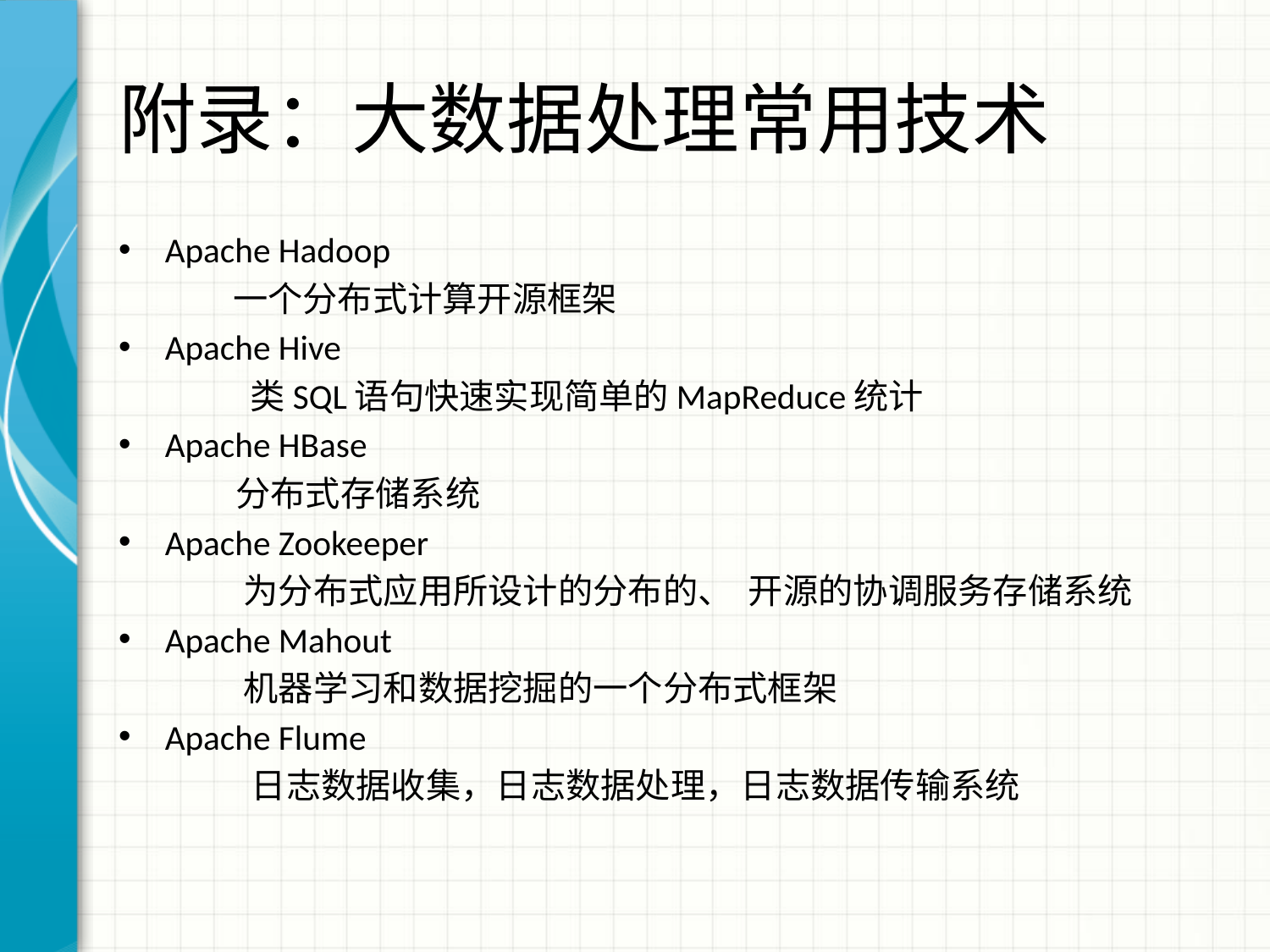

# 附录：大数据处理常用技术
Apache Hadoop
	一个分布式计算开源框架
Apache Hive
        类SQL语句快速实现简单的MapReduce统计
Apache HBase
              分布式存储系统
Apache Zookeeper
               为分布式应用所设计的分布的、  开源的协调服务存储系统
Apache Mahout
               机器学习和数据挖掘的一个分布式框架
Apache Flume
                日志数据收集，日志数据处理，日志数据传输系统